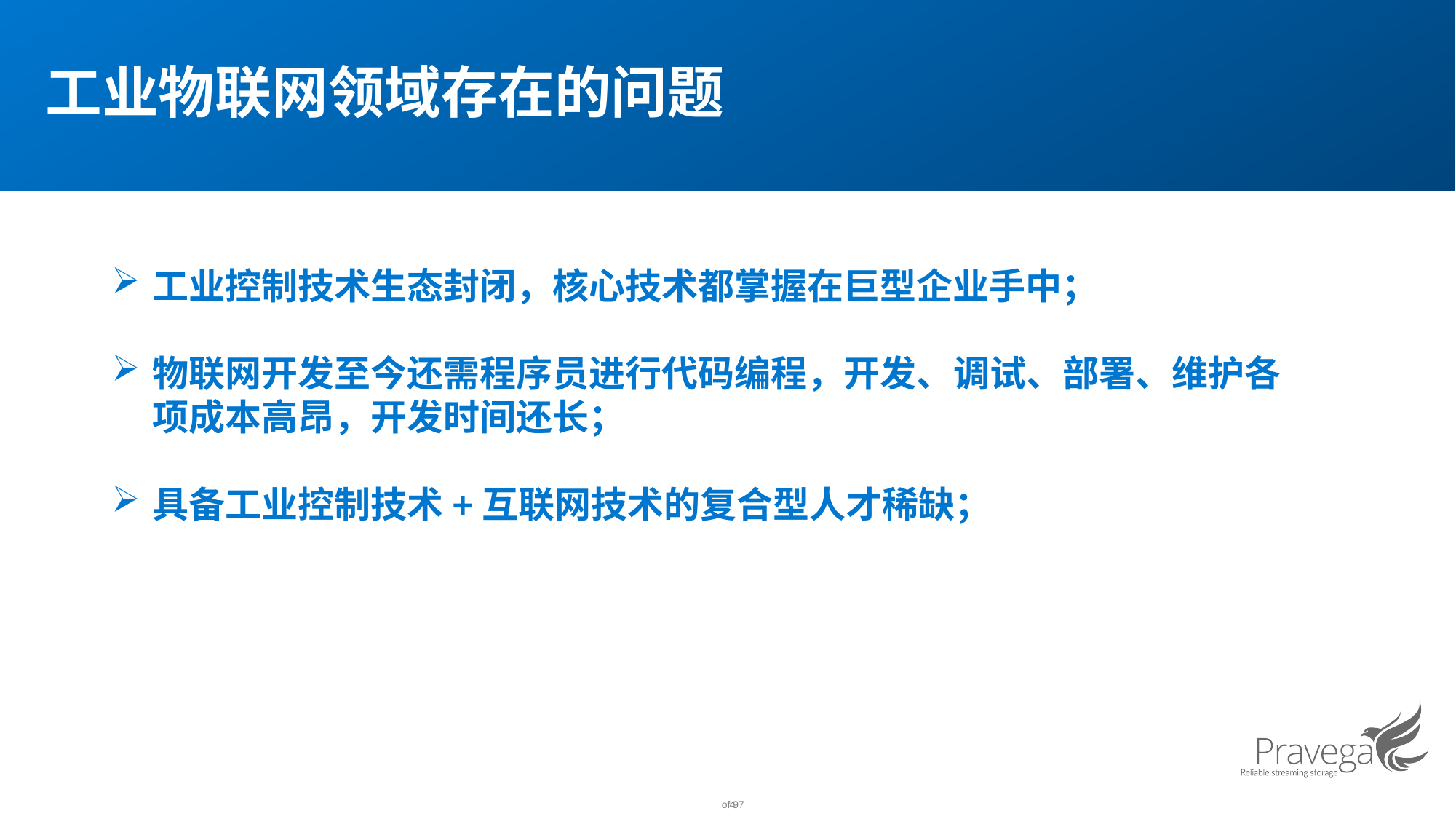

# 工业物联网领域存在的问题
工业控制技术生态封闭，核心技术都掌握在巨型企业手中；

物联网开发至今还需程序员进行代码编程，开发、调试、部署、维护各项成本高昂，开发时间还长；

具备工业控制技术+互联网技术的复合型人才稀缺；